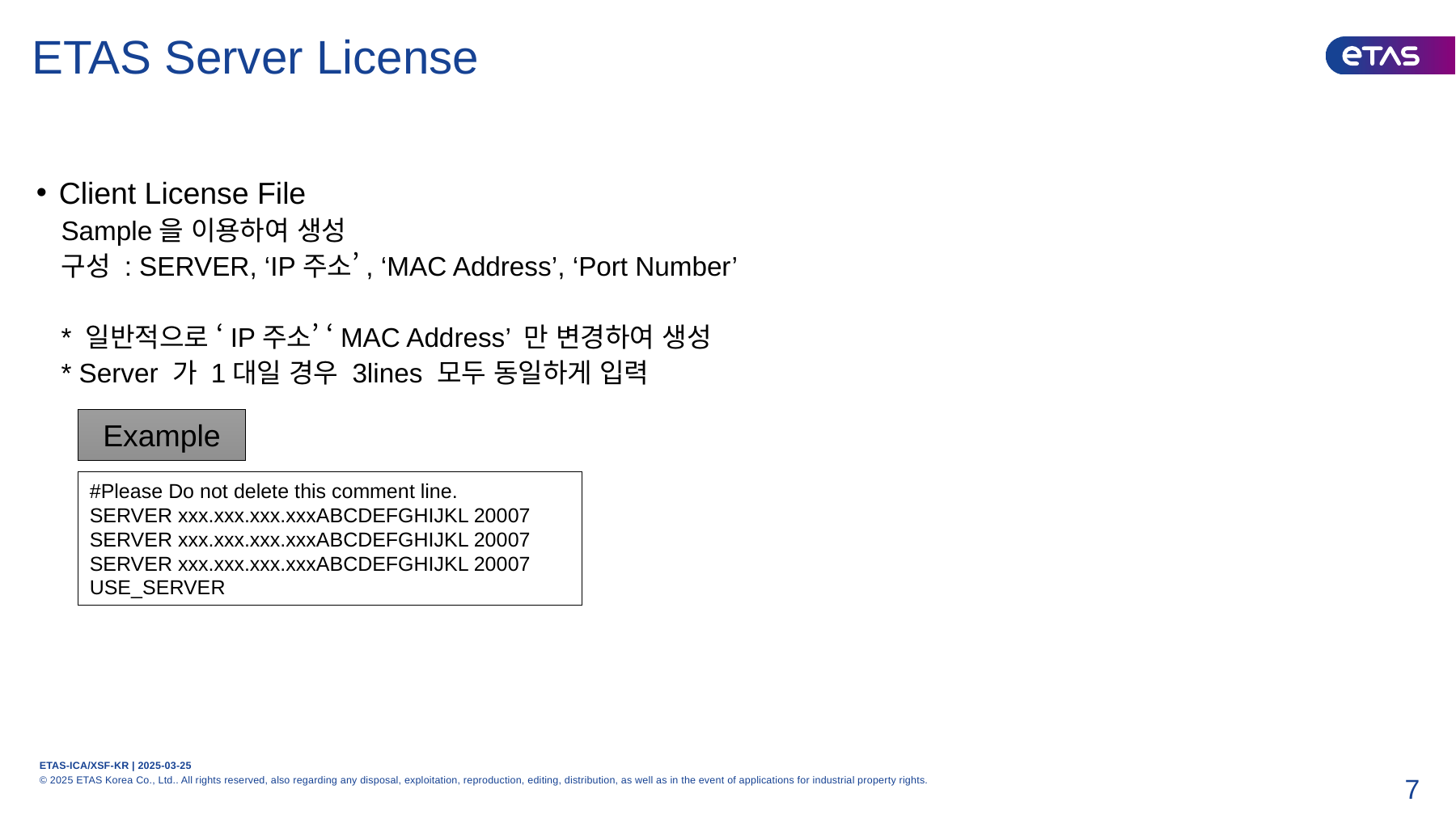

ETAS Server License
#
Client License File
Sample을 이용하여 생성
구성 : SERVER, ‘IP주소’, ‘MAC Address’, ‘Port Number’

* 일반적으로 ‘IP주소’ ‘MAC Address’ 만 변경하여 생성
* Server 가 1대일 경우 3lines 모두 동일하게 입력
Example
#Please Do not delete this comment line.
SERVER xxx.xxx.xxx.xxxABCDEFGHIJKL 20007
SERVER xxx.xxx.xxx.xxxABCDEFGHIJKL 20007
SERVER xxx.xxx.xxx.xxxABCDEFGHIJKL 20007
USE_SERVER
7